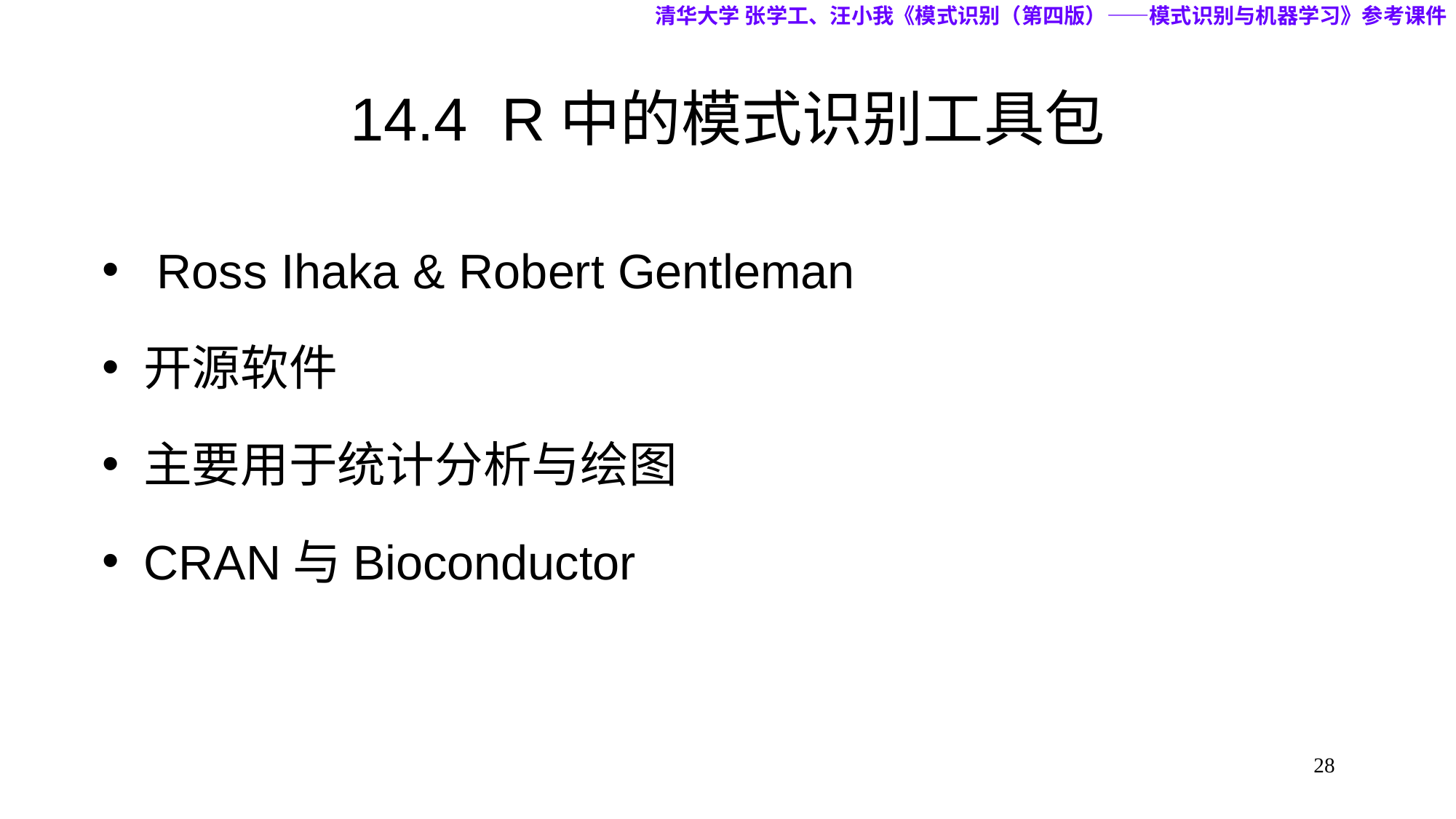

清华大学 张学工、汪小我《模式识别（第四版）——模式识别与机器学习》参考课件
# 14.4  R中的模式识别工具包
 Ross Ihaka & Robert Gentleman
开源软件
主要用于统计分析与绘图
CRAN与Bioconductor
28